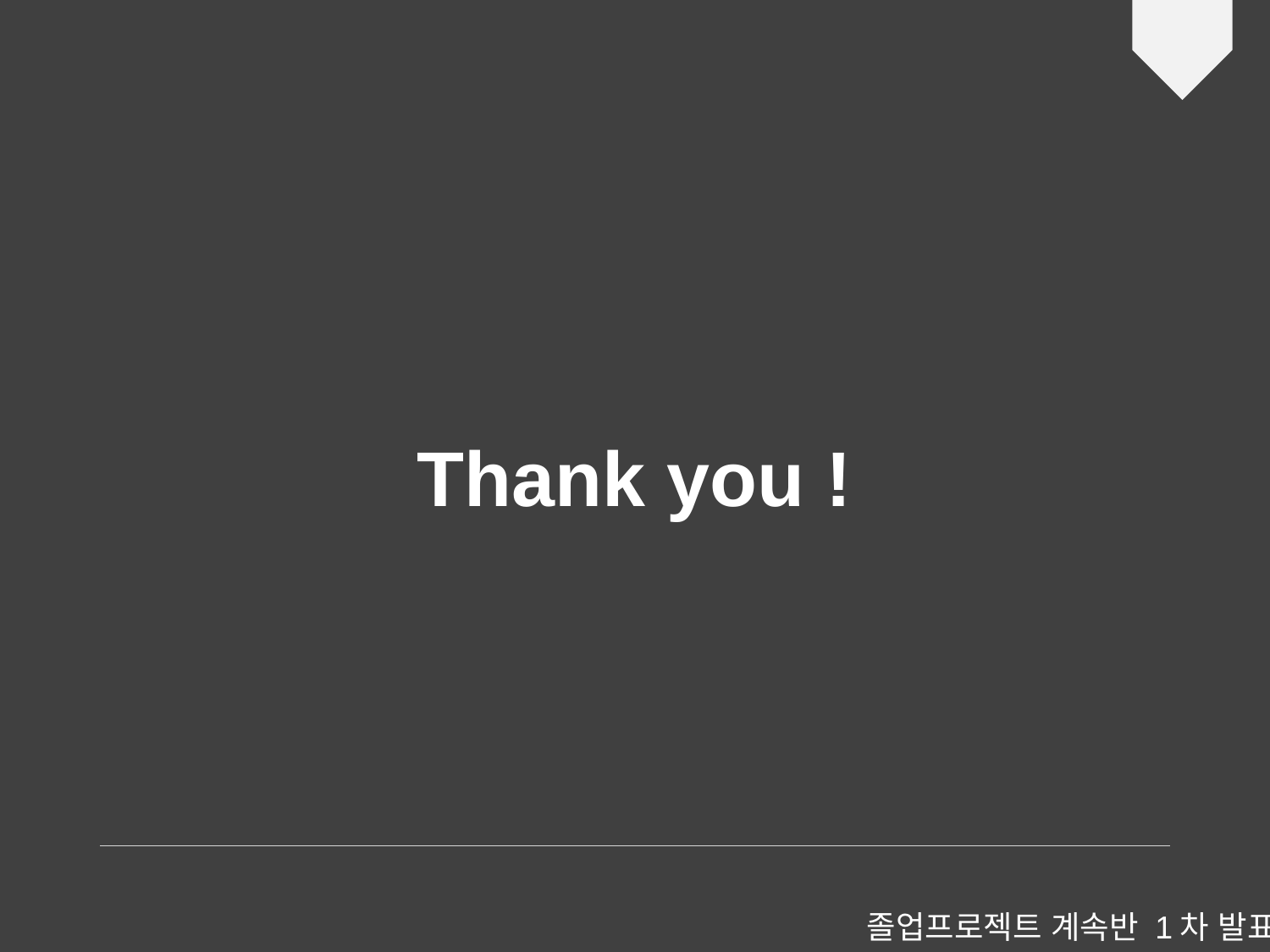

Thank you !
졸업프로젝트 계속반 1차 발표